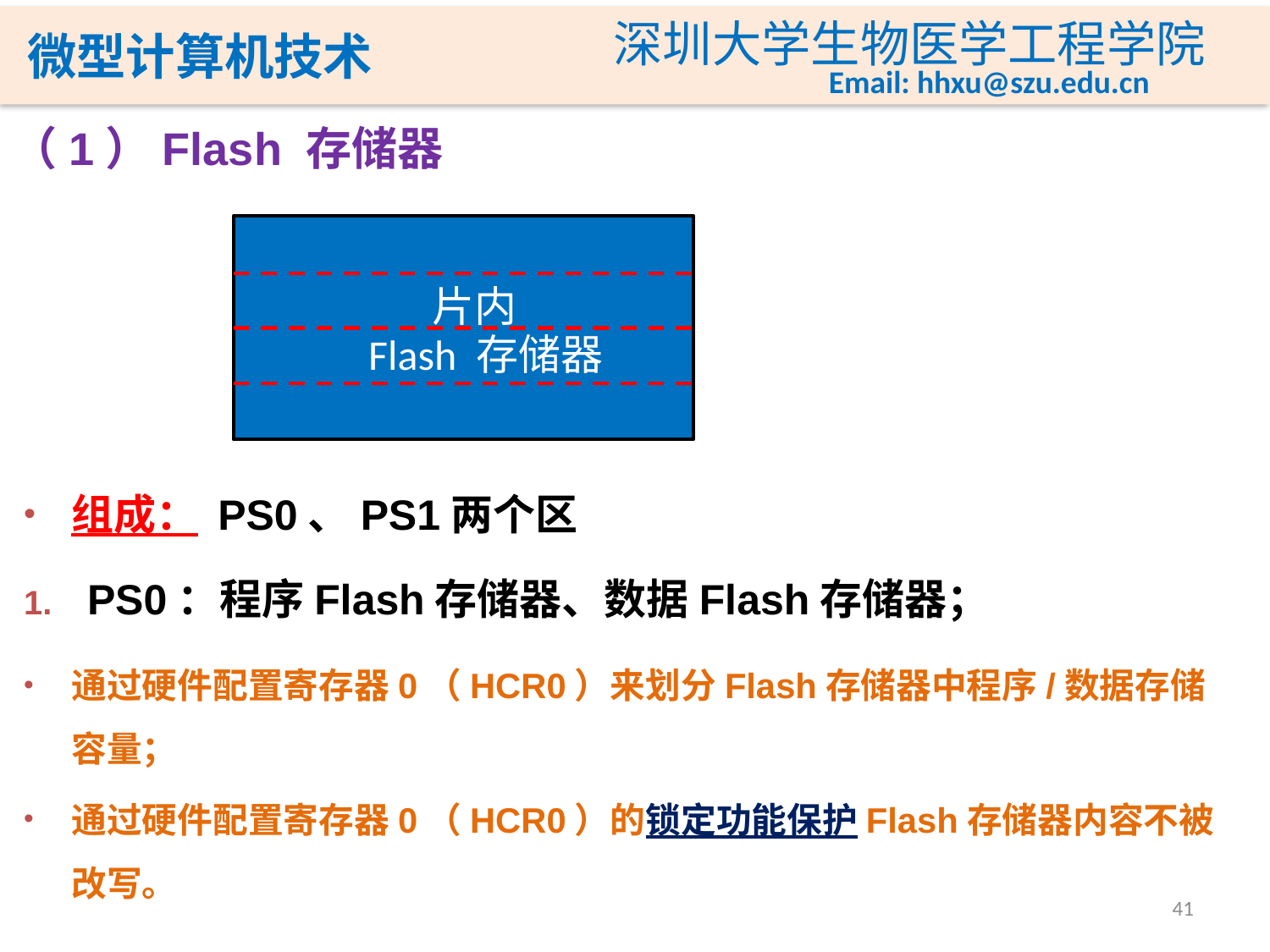

（1）Flash 存储器

片内
Flash 存储器
组成： PS0、PS1两个区
PS0：程序Flash存储器、数据Flash存储器；
通过硬件配置寄存器0（HCR0）来划分Flash存储器中程序/数据存储容量；
通过硬件配置寄存器0（HCR0）的锁定功能保护Flash存储器内容不被改写。
41